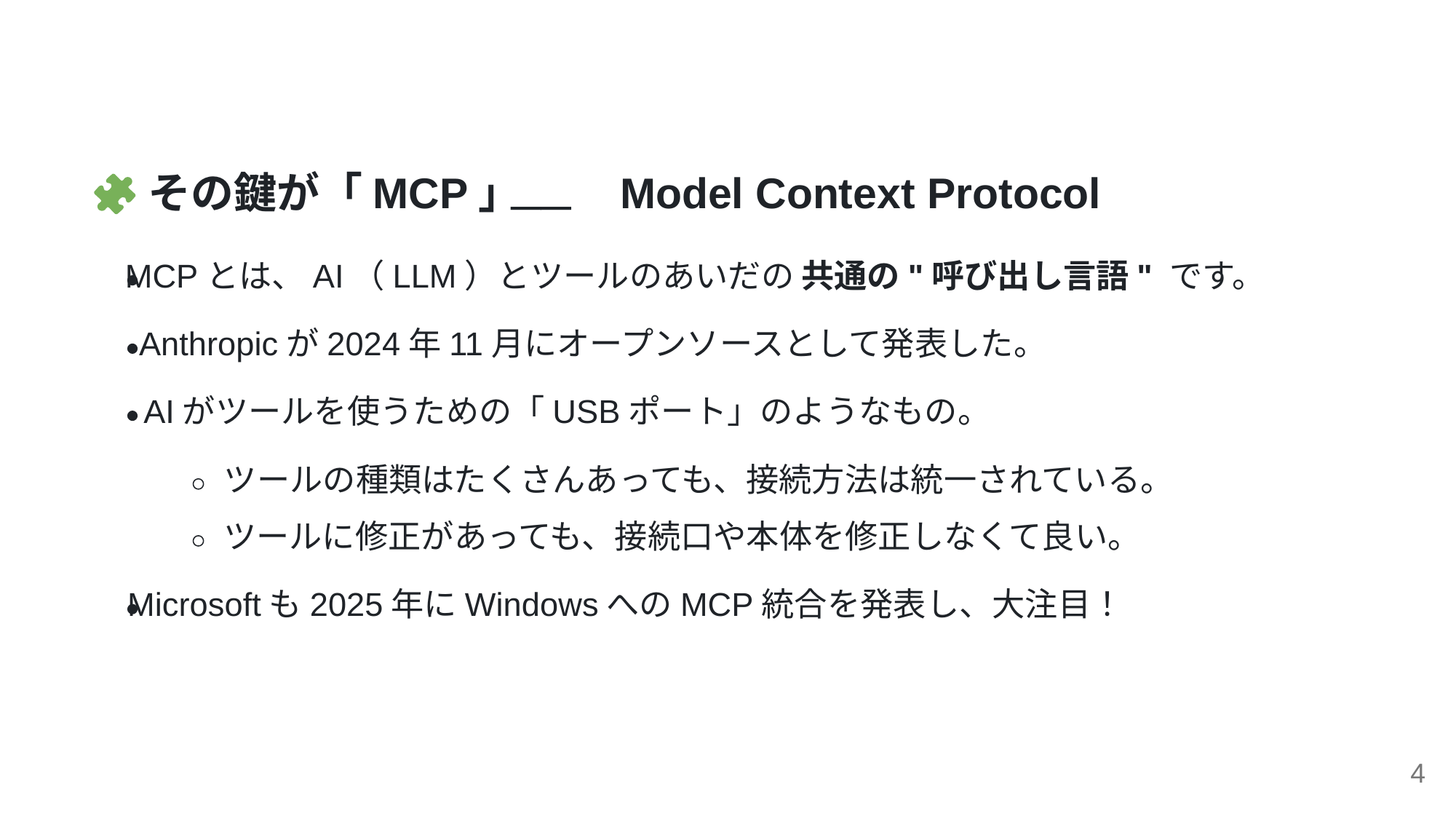

その鍵が「MCP」
Model Context Protocol

──
MCPとは、AI（LLM）とツールのあいだの 共通の"呼び出し⾔語" です。

Anthropicが2024年11⽉にオープンソースとして発表した。

AIがツールを使うための「USBポート」のようなもの。

ツールの種類はたくさんあっても、接続⽅法は統⼀されている。

ツールに修正があっても、接続⼝や本体を修正しなくて良い。

Microsoftも2025年にWindowsへのMCP統合を発表し、⼤注⽬！

4